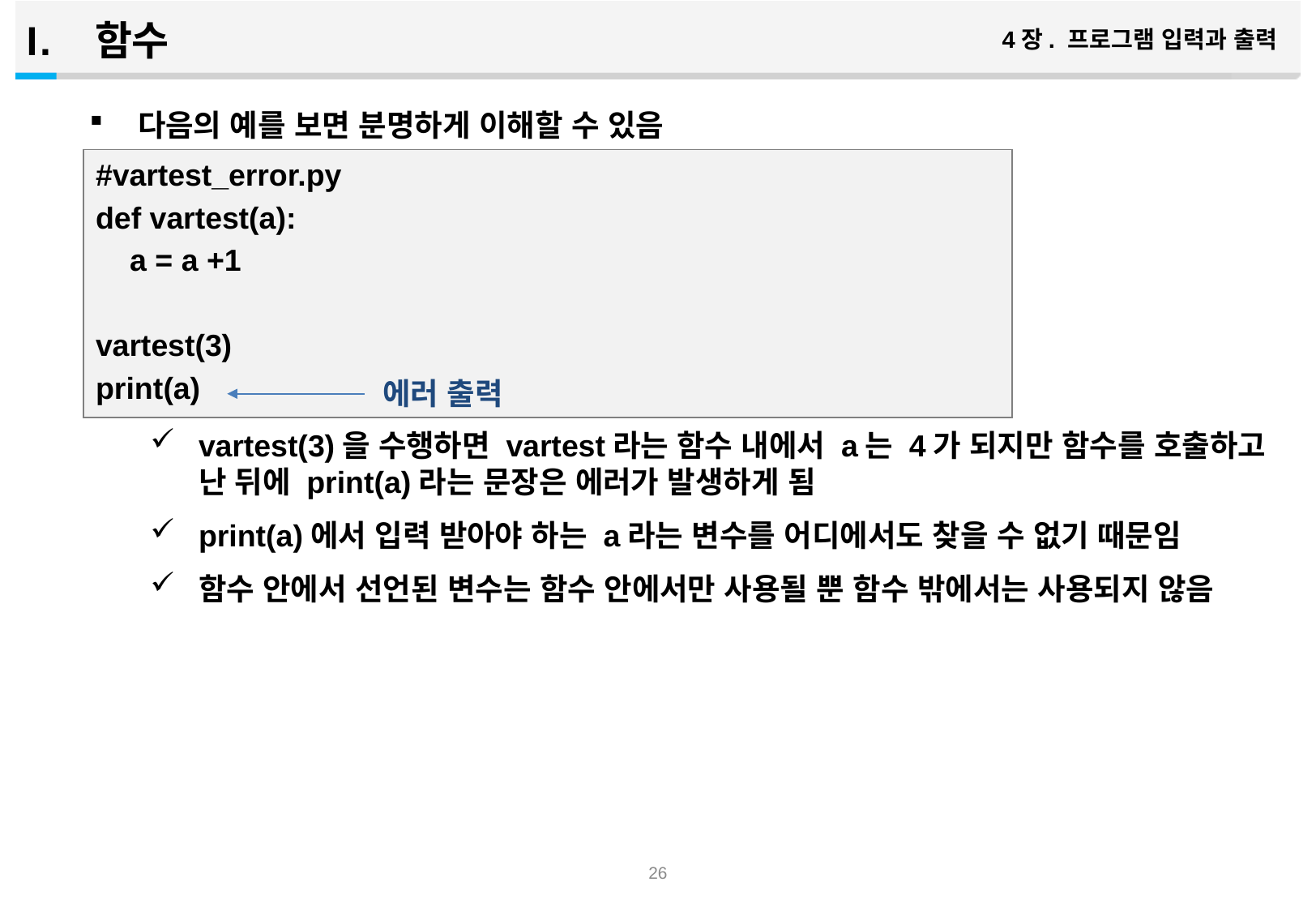

함수
4장. 프로그램 입력과 출력
다음의 예를 보면 분명하게 이해할 수 있음

vartest(3)을 수행하면 vartest라는 함수 내에서 a는 4가 되지만 함수를 호출하고  난 뒤에 print(a)라는 문장은 에러가 발생하게 됨
print(a)에서 입력 받아야 하는 a라는 변수를 어디에서도 찾을 수 없기 때문임
함수 안에서 선언된 변수는 함수 안에서만 사용될 뿐 함수 밖에서는 사용되지 않음
#vartest_error.py
def vartest(a):
    a = a +1

vartest(3)
print(a)

에러 출력
26